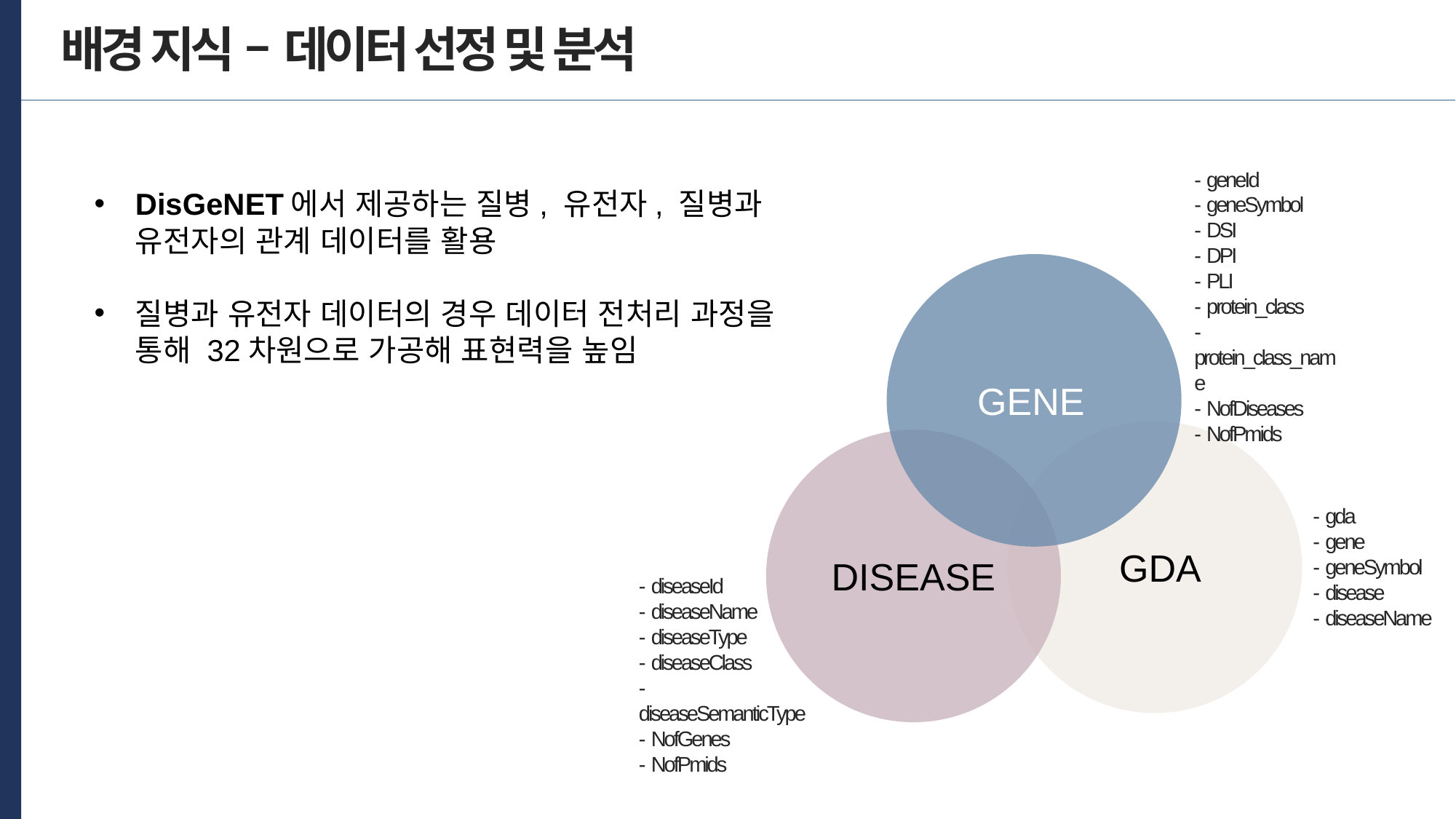

배경 지식 –  데이터 선정 및 분석
-  geneId
-  geneSymbol
-  DSI
-  DPI
-  PLI
-  protein_class
-  protein_class_name
-  NofDiseases
-  NofPmids

GENE

-  gda
-  gene
-  geneSymbol
-  disease
-  diseaseName
GDA
DISEASE
-  diseaseId
-  diseaseName
-  diseaseType
-  diseaseClass
-  diseaseSemanticType
-  NofGenes
-  NofPmids
DisGeNET에서 제공하는 질병, 유전자, 질병과 유전자의 관계 데이터를 활용

질병과 유전자 데이터의 경우 데이터 전처리 과정을     통해 32차원으로 가공해 표현력을 높임